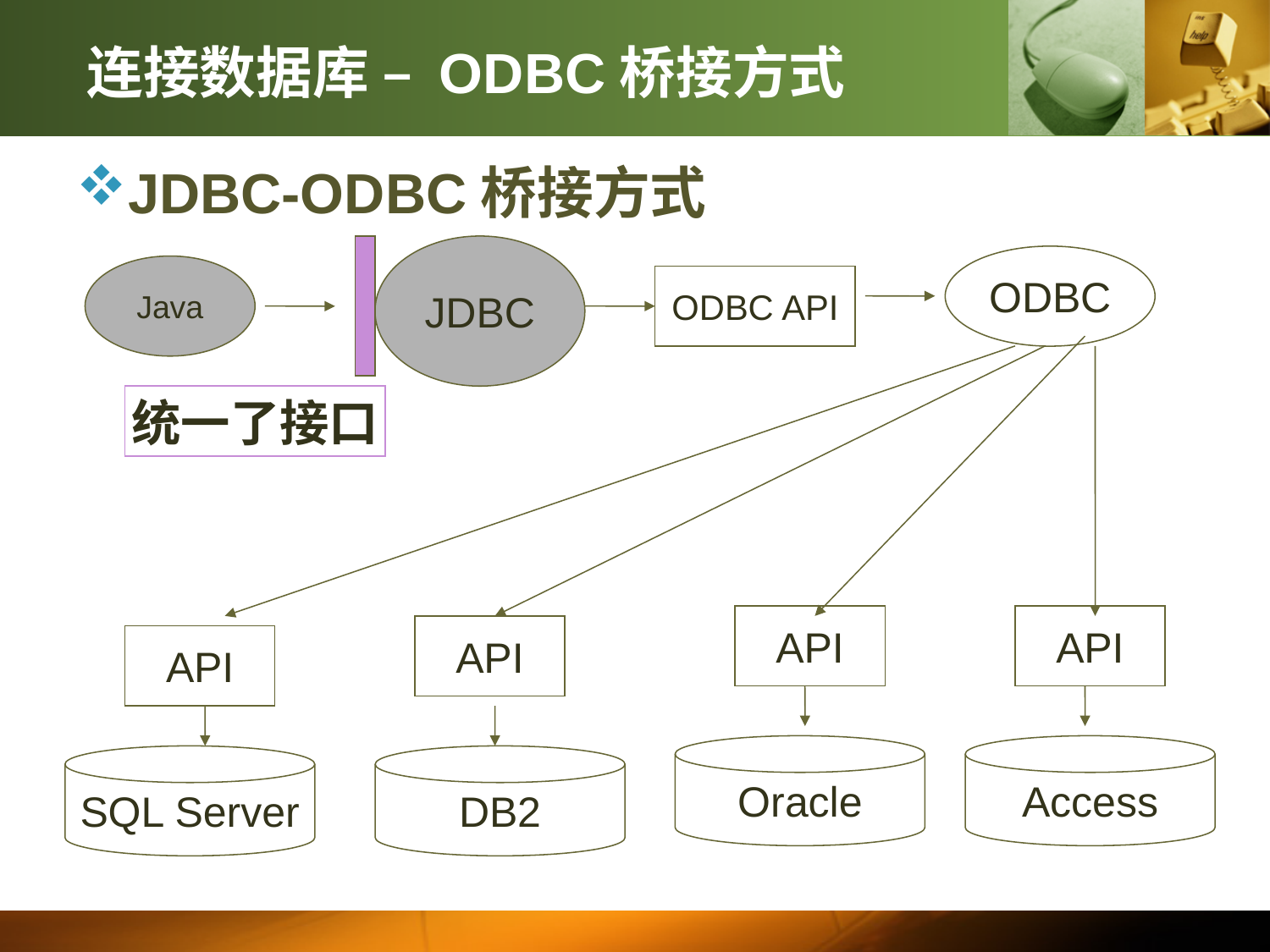

# 连接数据库 – ODBC桥接方式
JDBC-ODBC桥接方式

JDBC
ODBC
Java
ODBC API

统一了接口
API
API
API
API

Oracle
Access
SQL Server
DB2